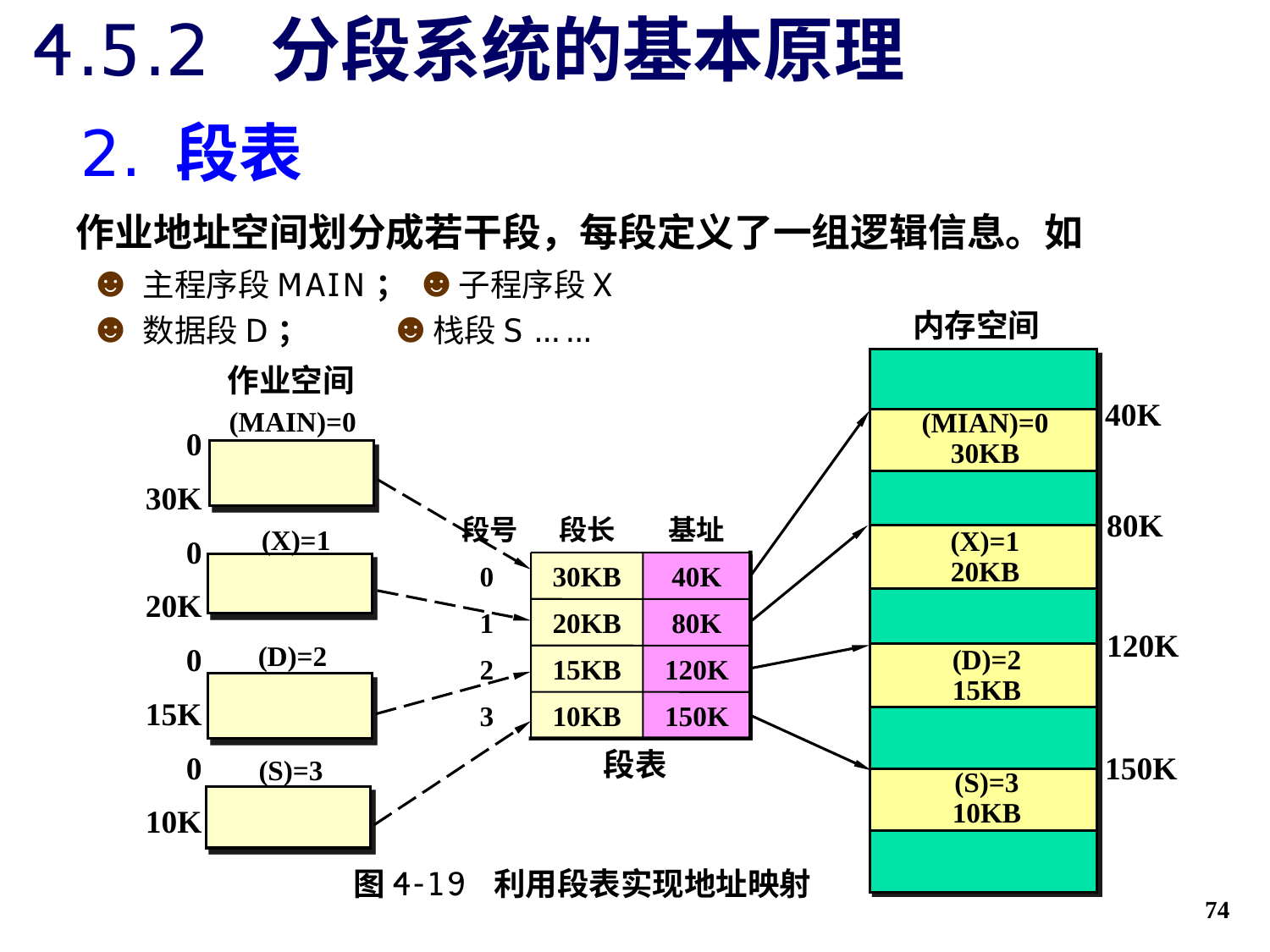

# 4.5.2  分段系统的基本原理
2. 段表
作业地址空间划分成若干段，每段定义了一组逻辑信息。如
 ☻主程序段MAIN； ☻子程序段X
 ☻数据段D；           ☻栈段S ……
内存空间

作业空间
40K
(MAIN)=0
(MIAN)=0
30KB

0
30K
0
20K
0
15K
0
10K

80K
段号
段长
基址
(X)=1

(X)=1
20KB
0
30KB

40K

1
20KB

80K
120K
(D)=2

(D)=2
15KB
2
15KB

120K

3
10KB

150K

段表
150K
(S)=3
(S)=3
10KB

图4-19  利用段表实现地址映射
74